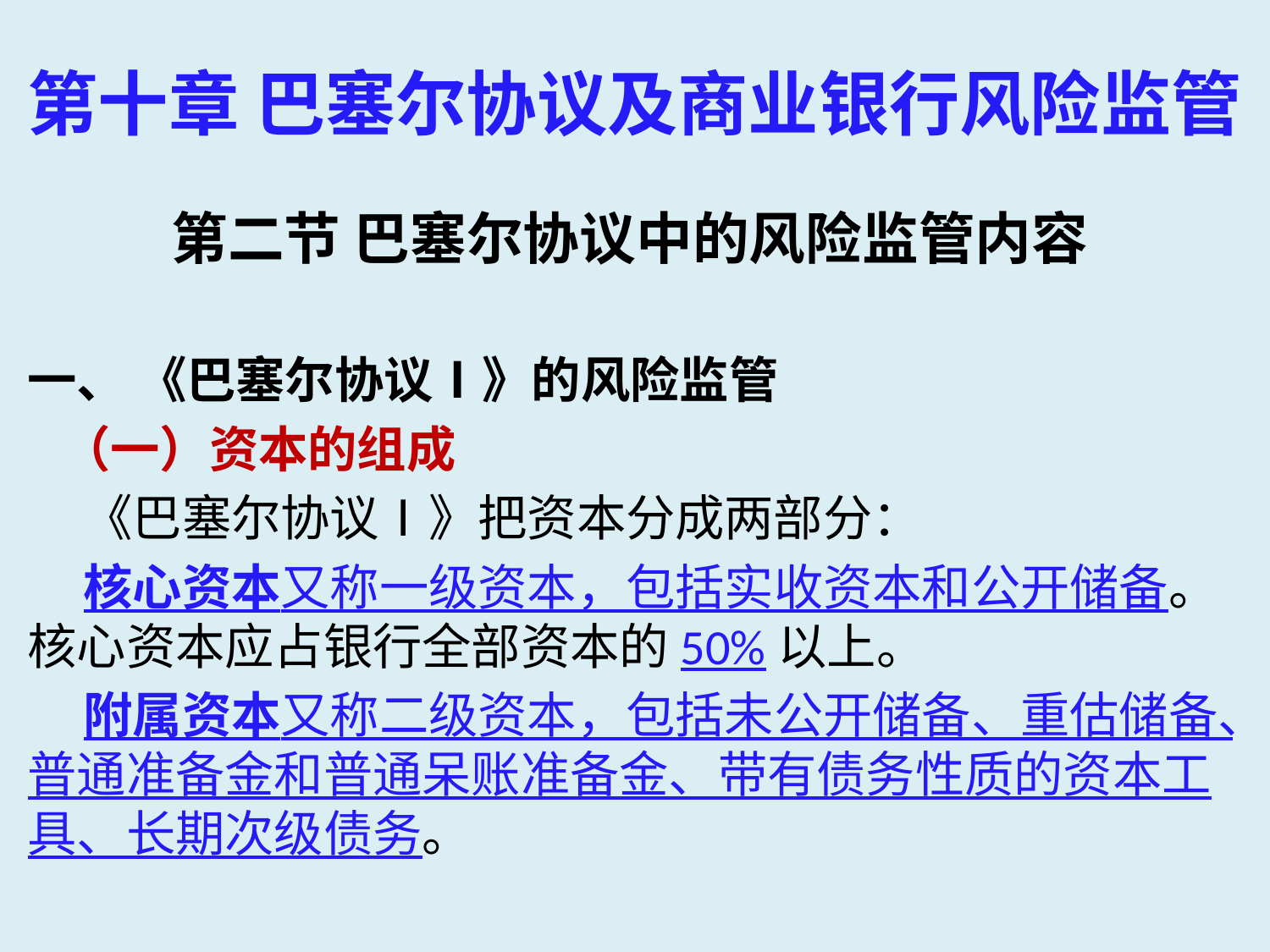

# 第十章 巴塞尔协议及商业银行风险监管
第二节 巴塞尔协议中的风险监管内容

一、 《巴塞尔协议Ⅰ》的风险监管
  （一）资本的组成
    《巴塞尔协议Ⅰ》把资本分成两部分：
    核心资本又称一级资本，包括实收资本和公开储备。核心资本应占银行全部资本的50%以上。
    附属资本又称二级资本，包括未公开储备、重估储备、普通准备金和普通呆账准备金、带有债务性质的资本工具、长期次级债务。
11